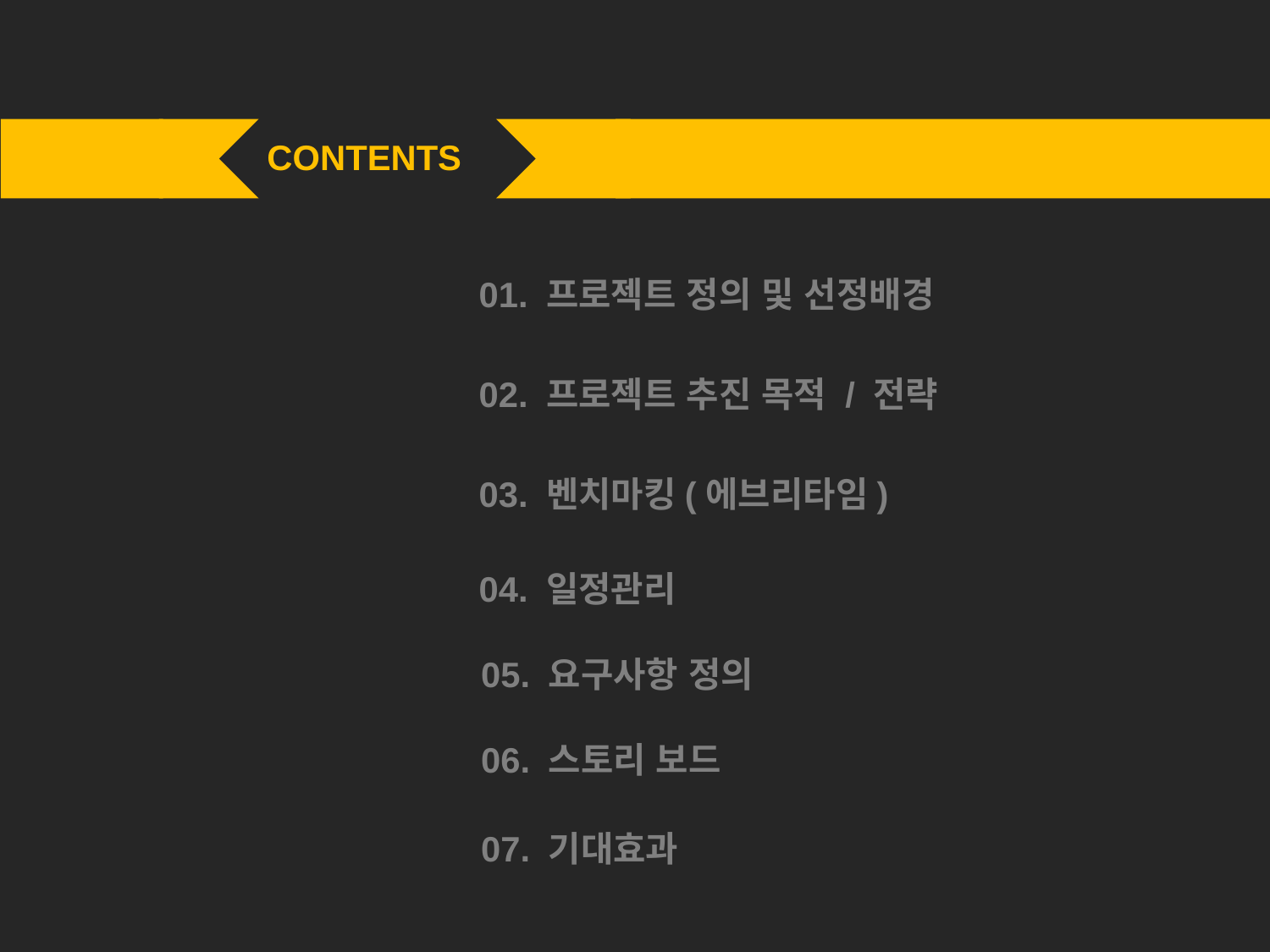

CONTENTS
01. 프로젝트 정의 및 선정배경
02. 프로젝트 추진 목적 / 전략
03. 벤치마킹(에브리타임)

04. 일정관리
05. 요구사항 정의

06. 스토리 보드
07. 기대효과